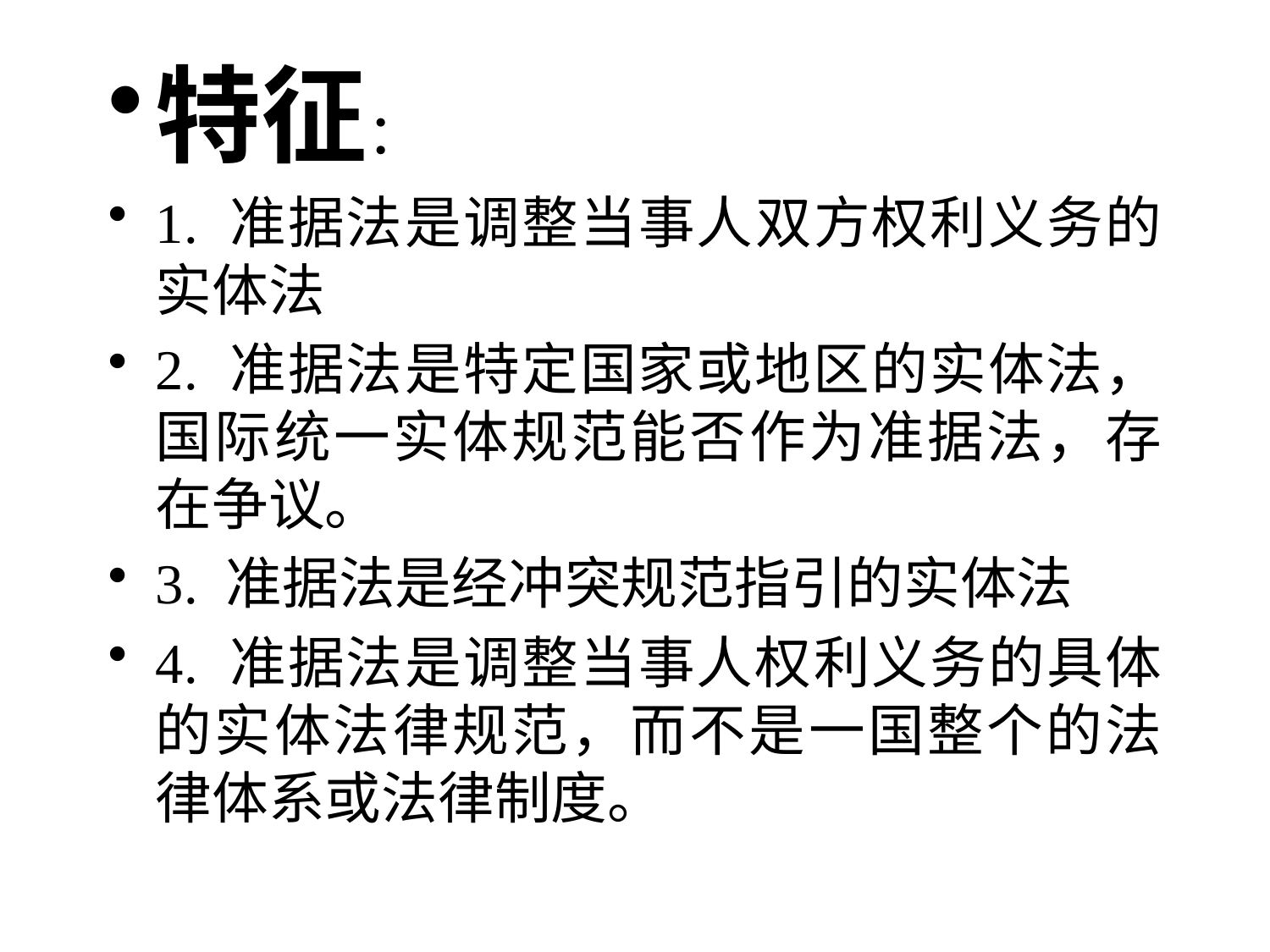

特征：
1. 准据法是调整当事人双方权利义务的实体法
2. 准据法是特定国家或地区的实体法，国际统一实体规范能否作为准据法，存在争议。
3. 准据法是经冲突规范指引的实体法
4. 准据法是调整当事人权利义务的具体的实体法律规范，而不是一国整个的法律体系或法律制度。